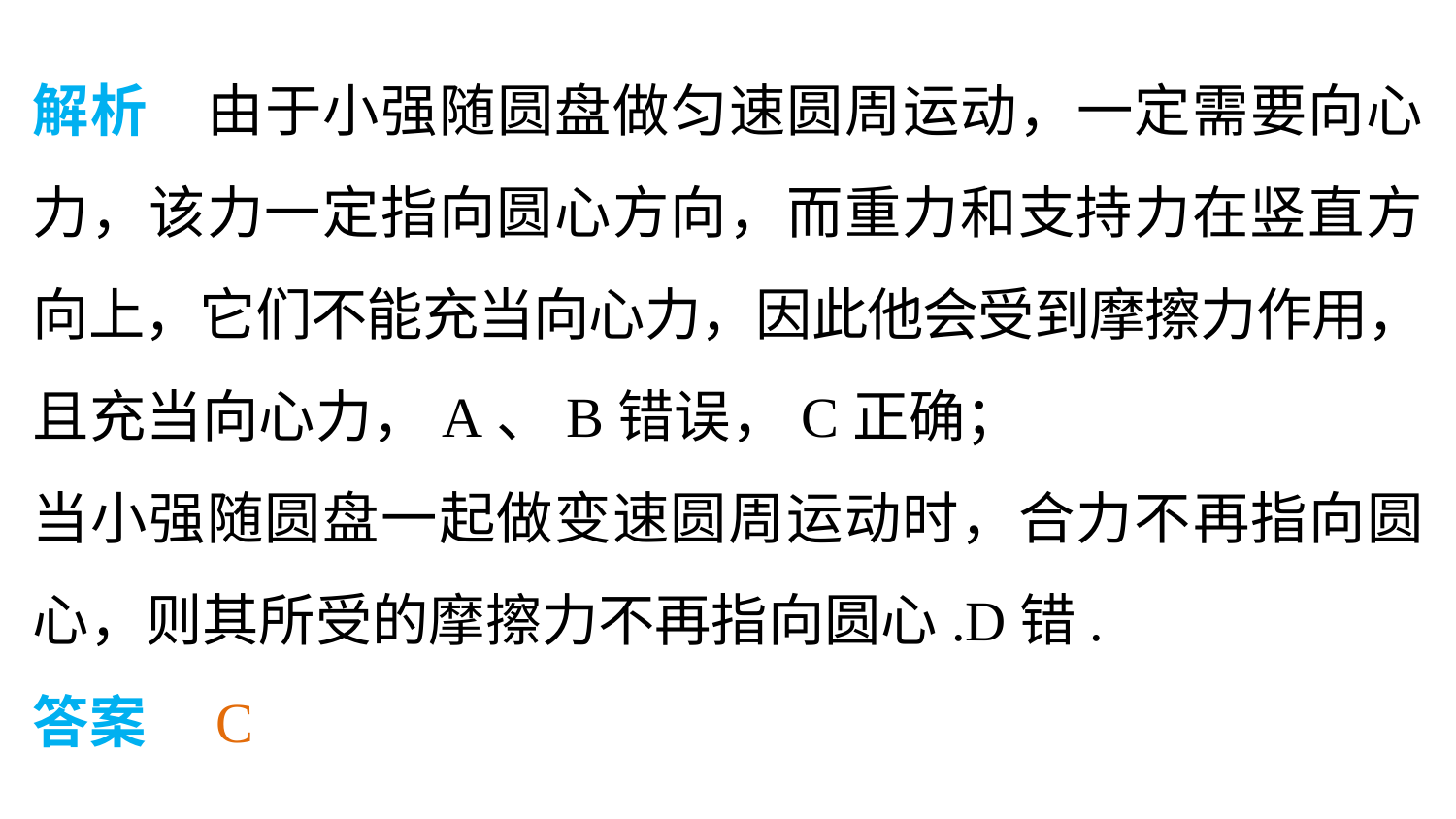

解析　由于小强随圆盘做匀速圆周运动，一定需要向心力，该力一定指向圆心方向，而重力和支持力在竖直方向上，它们不能充当向心力，因此他会受到摩擦力作用，且充当向心力，A、B错误，C正确；
当小强随圆盘一起做变速圆周运动时，合力不再指向圆心，则其所受的摩擦力不再指向圆心.D错.
答案　C